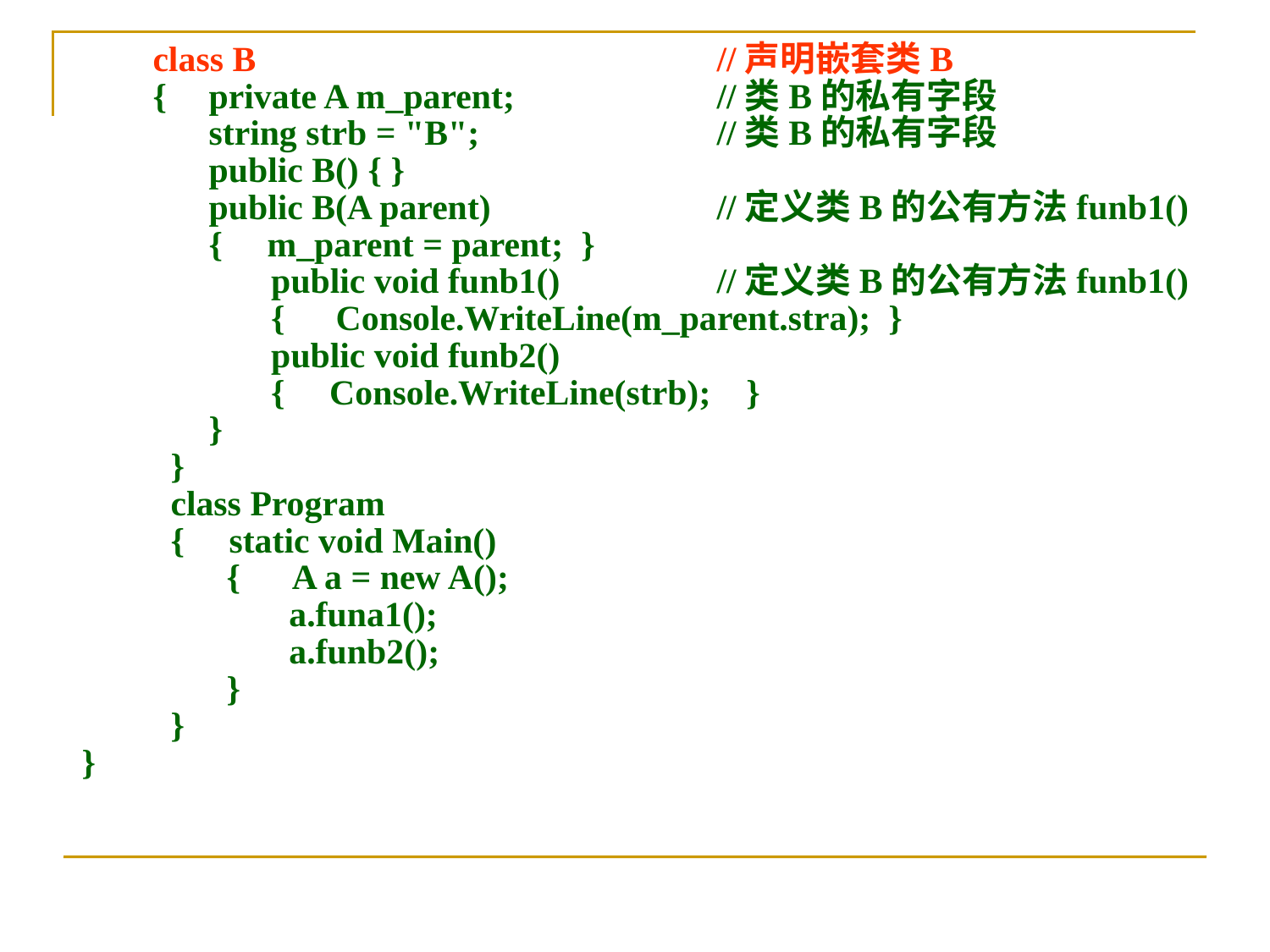

class B				//声明嵌套类B
        {	private A m_parent;		//类B的私有字段
	string strb = "B";		//类B的私有字段
	public B() { }
	public B(A parent)		//定义类B的公有方法funb1()
	{     m_parent = parent;  }
	       public void funb1()		//定义类B的公有方法funb1()
	       {	Console.WriteLine(m_parent.stra);  }
	       public void funb2()
	       {     Console.WriteLine(strb);    }
	}
          }
          class Program
          {     static void Main()
	  {      A a = new A();
	         a.funa1();
	         a.funb2();
	  }
          }
}